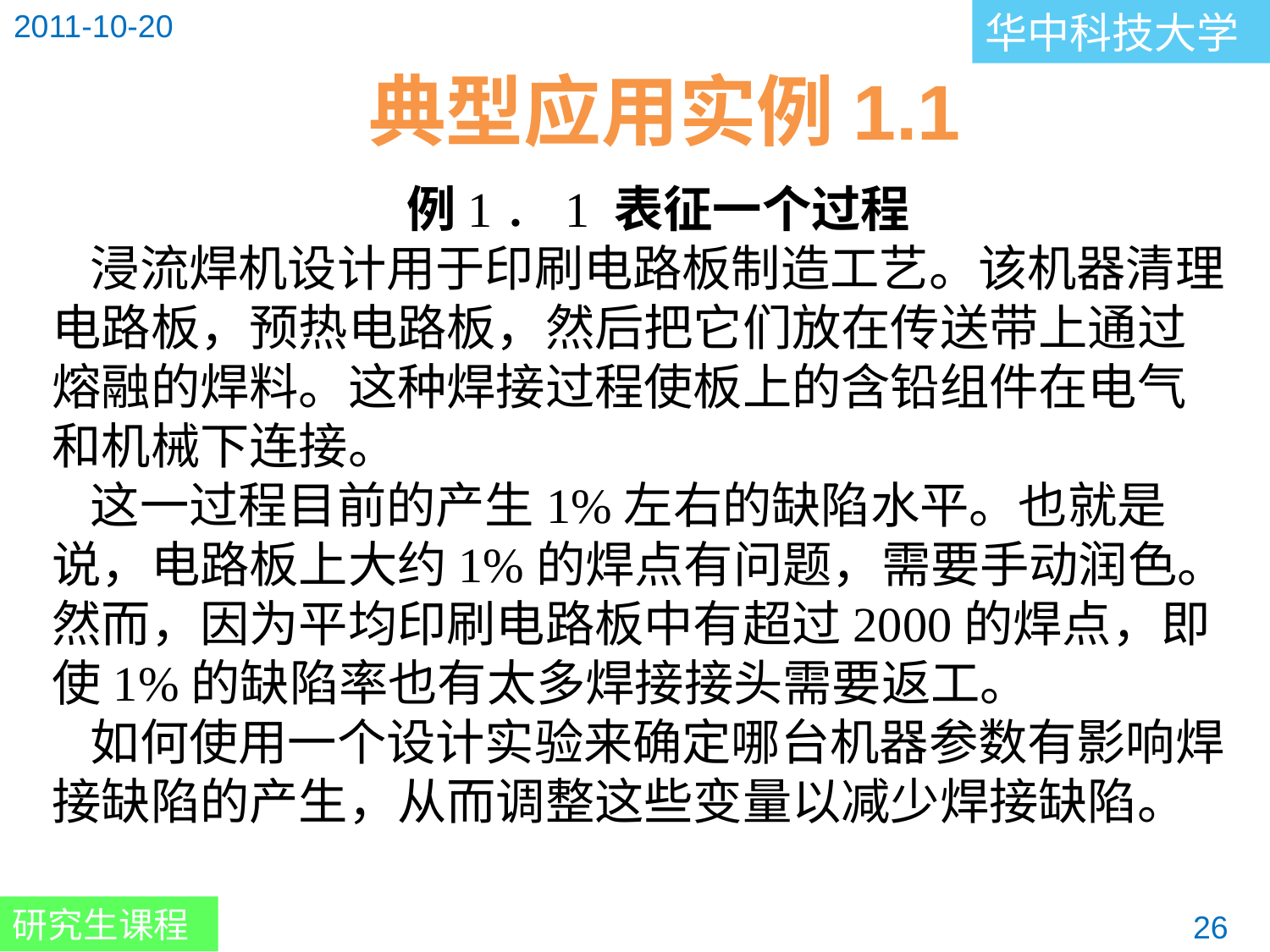

典型应用实例1.1
例1．1 表征一个过程
浸流焊机设计用于印刷电路板制造工艺。该机器清理电路板，预热电路板，然后把它们放在传送带上通过熔融的焊料。这种焊接过程使板上的含铅组件在电气和机械下连接。
这一过程目前的产生1%左右的缺陷水平。也就是说，电路板上大约1%的焊点有问题，需要手动润色。然而，因为平均印刷电路板中有超过2000的焊点，即使1%的缺陷率也有太多焊接接头需要返工。
如何使用一个设计实验来确定哪台机器参数有影响焊接缺陷的产生，从而调整这些变量以减少焊接缺陷。